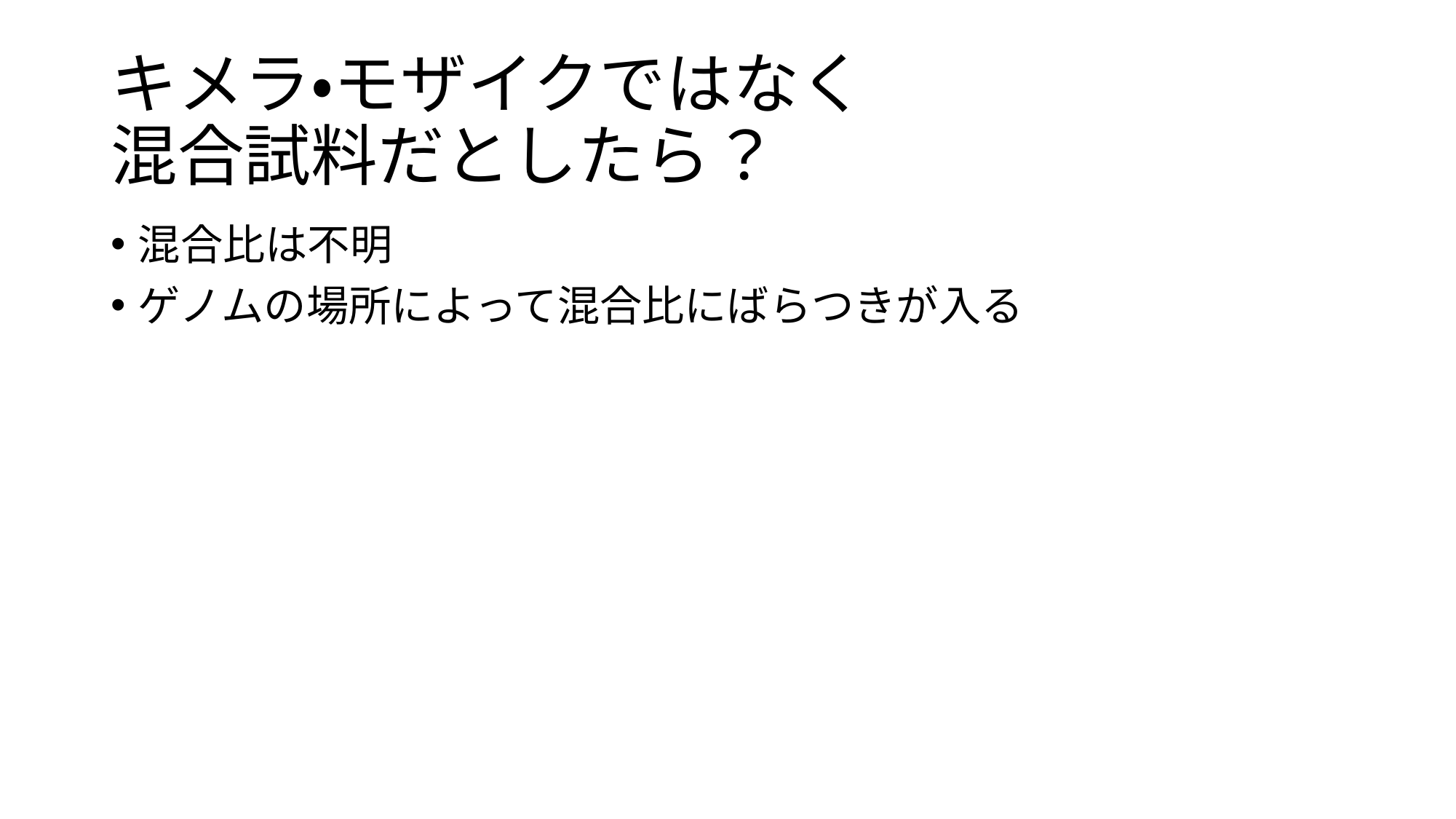

# キメラ・モザイクではなく 混合試料だとしたら？
混合比は不明
ゲノムの場所によって混合比にばらつきが入る